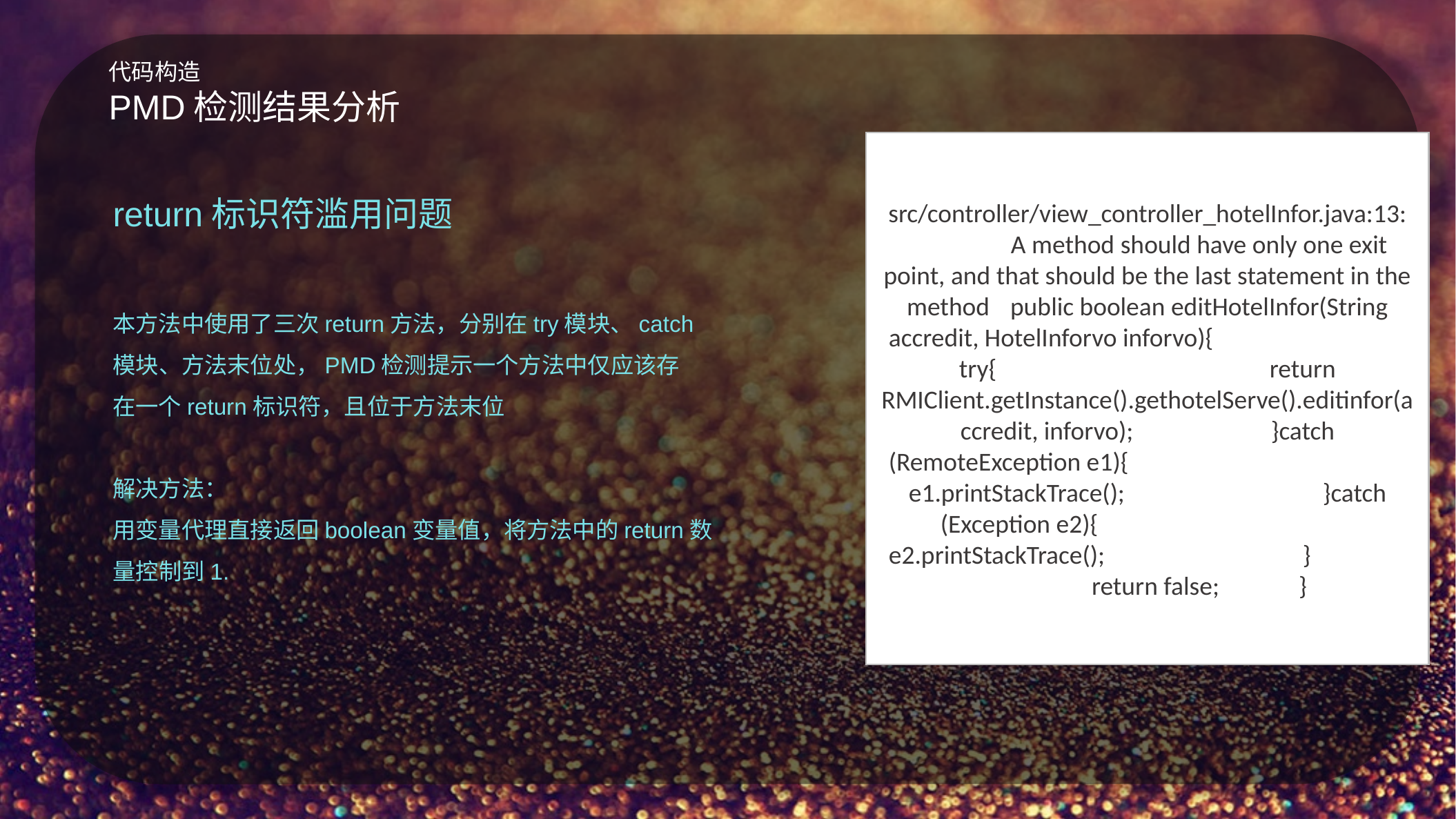

代码构造
PMD检测结果分析
src/controller/view_controller_hotelInfor.java:13:	A method should have only one exit point, and that should be the last statement in the method	public boolean editHotelInfor(String accredit, HotelInforvo inforvo){		try{			return RMIClient.getInstance().gethotelServe().editinfor(accredit, inforvo);		}catch (RemoteException e1){			e1.printStackTrace();		}catch (Exception e2){			e2.printStackTrace();		}		return false;	}
return标识符滥用问题

本方法中使用了三次return方法，分别在try模块、catch
模块、方法末位处，PMD检测提示一个方法中仅应该存
在一个return标识符，且位于方法末位

解决方法：
用变量代理直接返回boolean变量值，将方法中的return数
量控制到1.